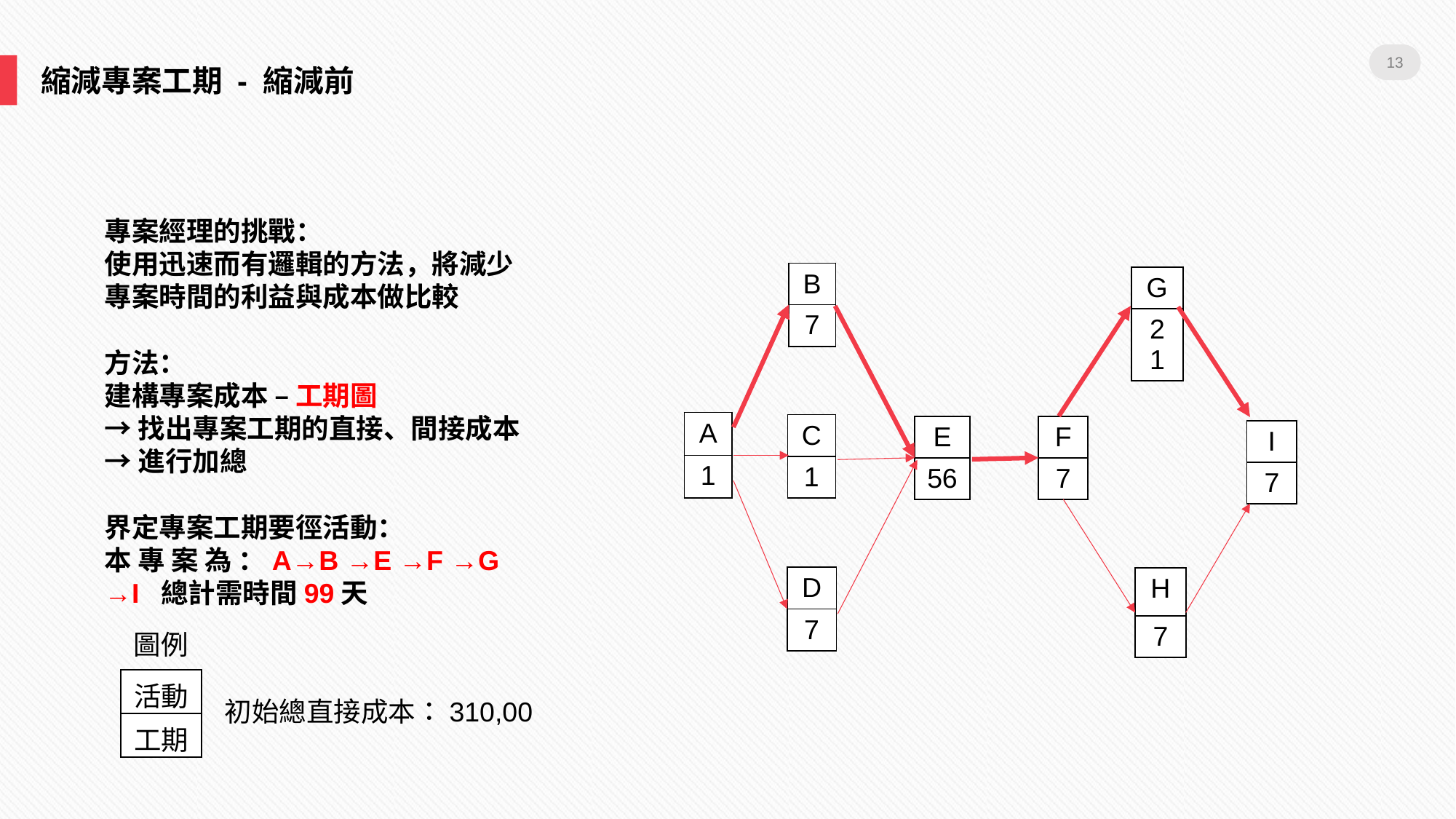

13
縮減專案工期 - 縮減前
專案經理的挑戰：
使用迅速而有邏輯的方法，將減少
專案時間的利益與成本做比較

方法：
建構專案成本 – 工期圖
→找出專案工期的直接、間接成本
→進行加總

界定專案工期要徑活動：
本 專 案 為 ：A→B →E →F →G →I  總計需時間99天
| B |
| --- |
| 7 |
| G |
| --- |
| 21 |
| A |
| --- |
| 1 |
| C |
| --- |
| 1 |
| F |
| --- |
| 7 |
| E |
| --- |
| 56 |
| I |
| --- |
| 7 |
| D |
| --- |
| 7 |
| H |
| --- |
| 7 |
圖例
| 活動 |
| --- |
| 工期 |
初始總直接成本：310,00